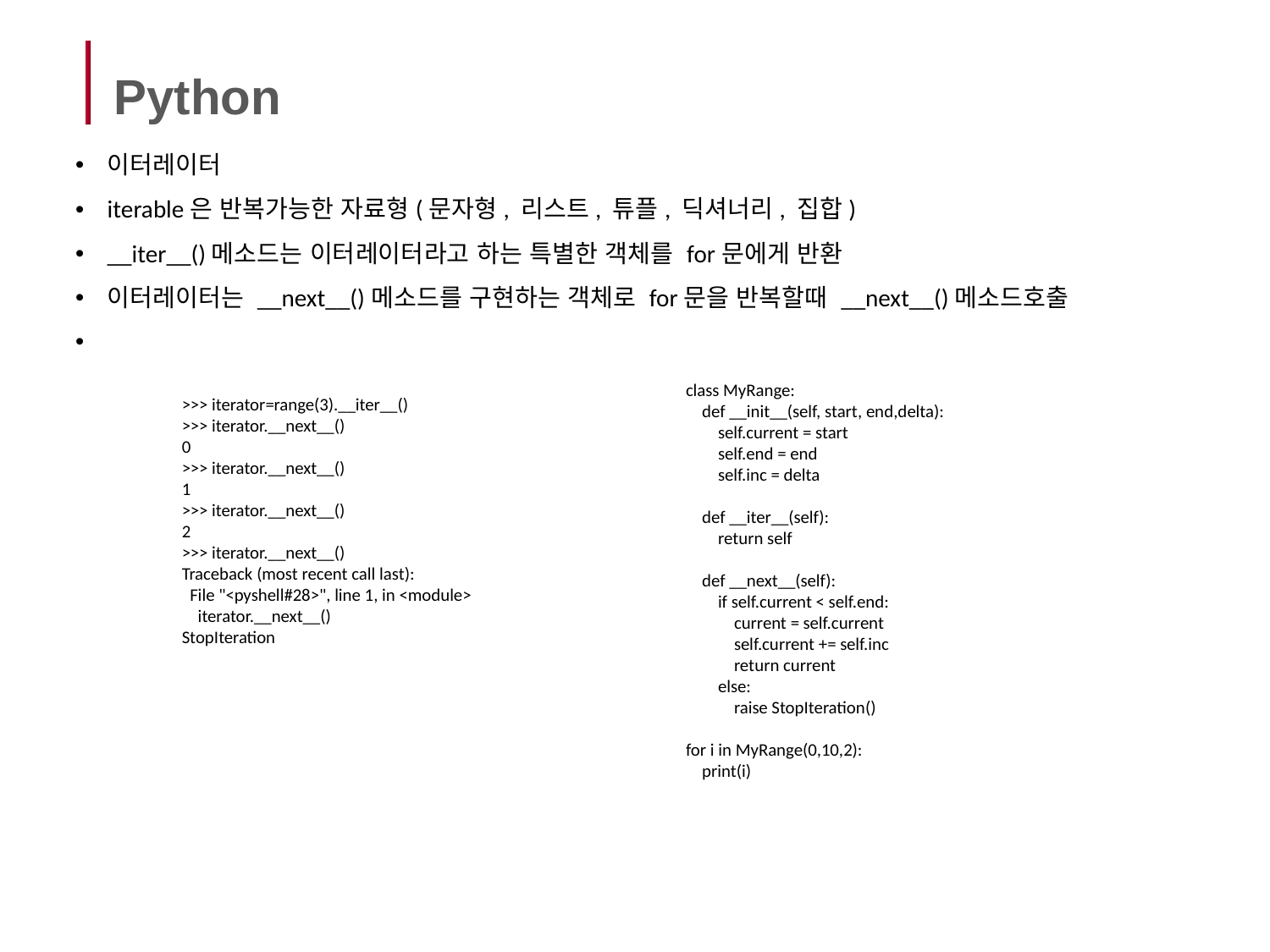

이터레이터
iterable은 반복가능한 자료형(문자형, 리스트, 튜플, 딕셔너리, 집합)
__iter__()메소드는 이터레이터라고 하는 특별한 객체를 for문에게 반환
이터레이터는 __next__()메소드를 구현하는 객체로 for문을 반복할때 __next__()메소드호출

class MyRange:
    def __init__(self, start, end,delta):
        self.current = start
        self.end = end
        self.inc = delta

    def __iter__(self):
        return self

    def __next__(self):
        if self.current < self.end:
            current = self.current
            self.current += self.inc
            return current
        else:
            raise StopIteration()

for i in MyRange(0,10,2):
    print(i)
>>> iterator=range(3).__iter__()
>>> iterator.__next__()
0
>>> iterator.__next__()
1
>>> iterator.__next__()
2
>>> iterator.__next__()
Traceback (most recent call last):
  File "<pyshell#28>", line 1, in <module>
    iterator.__next__()
StopIteration